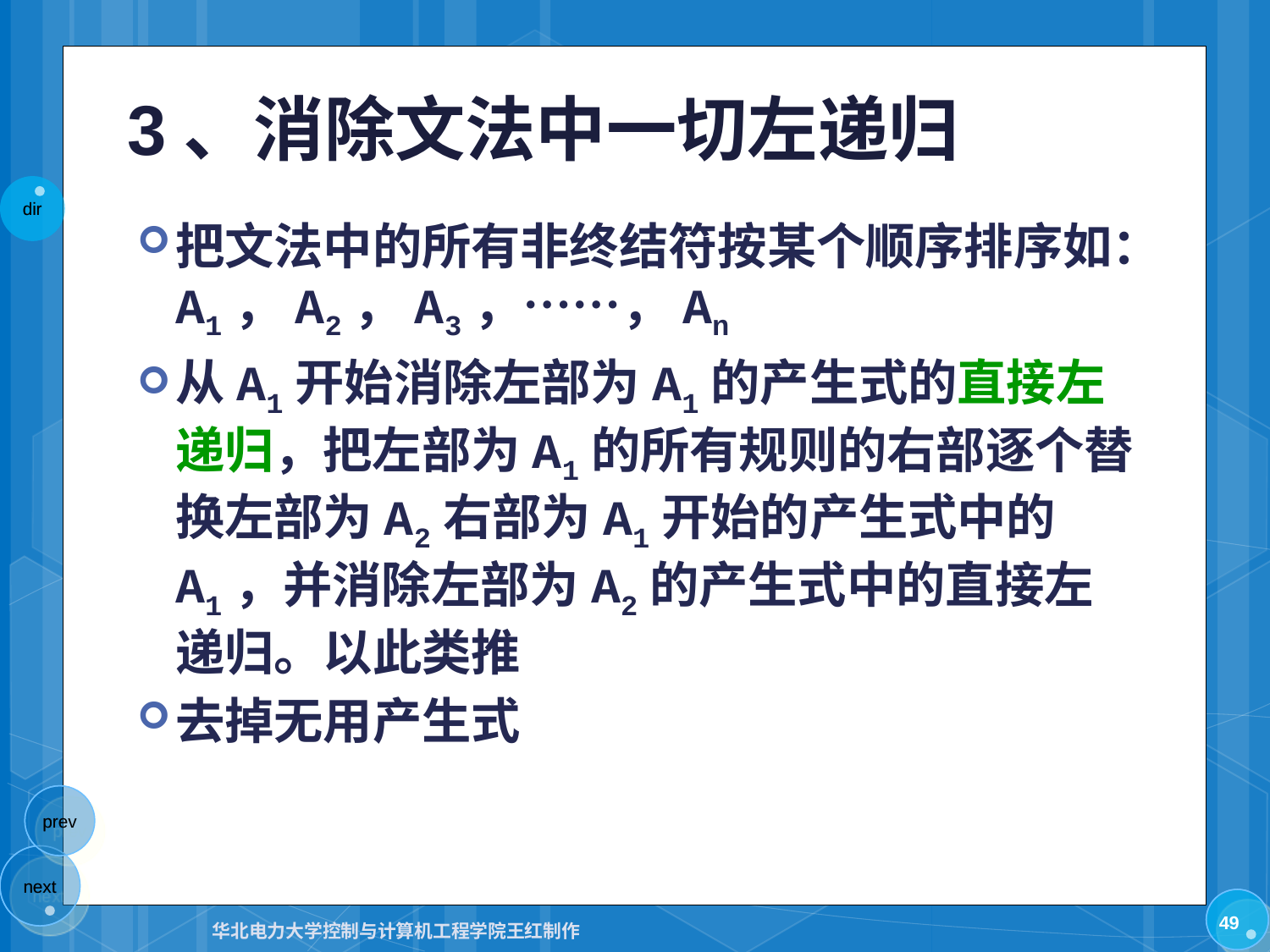

# 3、消除文法中一切左递归
把文法中的所有非终结符按某个顺序排序如：A1，A2，A3，……，An
从A1开始消除左部为A1的产生式的直接左递归，把左部为A1的所有规则的右部逐个替换左部为A2右部为A1开始的产生式中的A1，并消除左部为A2的产生式中的直接左递归。以此类推
去掉无用产生式
49
华北电力大学控制与计算机工程学院王红制作